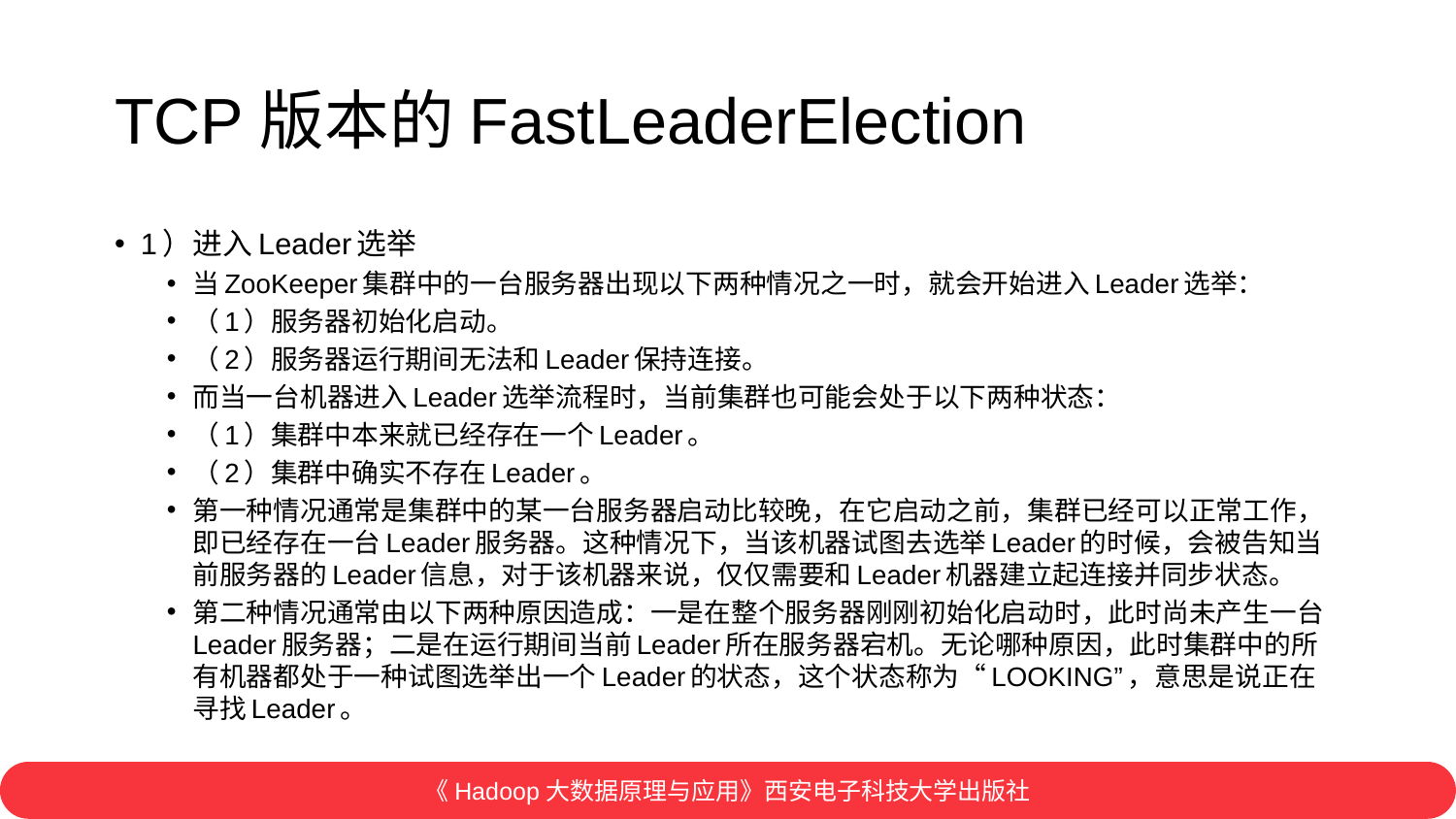

# TCP版本的FastLeaderElection
1）进入Leader选举
当ZooKeeper集群中的一台服务器出现以下两种情况之一时，就会开始进入Leader选举：
（1）服务器初始化启动。
（2）服务器运行期间无法和Leader保持连接。
而当一台机器进入Leader选举流程时，当前集群也可能会处于以下两种状态：
（1）集群中本来就已经存在一个Leader。
（2）集群中确实不存在Leader。
第一种情况通常是集群中的某一台服务器启动比较晚，在它启动之前，集群已经可以正常工作，即已经存在一台Leader服务器。这种情况下，当该机器试图去选举Leader的时候，会被告知当前服务器的Leader信息，对于该机器来说，仅仅需要和Leader机器建立起连接并同步状态。
第二种情况通常由以下两种原因造成：一是在整个服务器刚刚初始化启动时，此时尚未产生一台Leader服务器；二是在运行期间当前Leader所在服务器宕机。无论哪种原因，此时集群中的所有机器都处于一种试图选举出一个Leader的状态，这个状态称为“LOOKING”，意思是说正在寻找Leader。